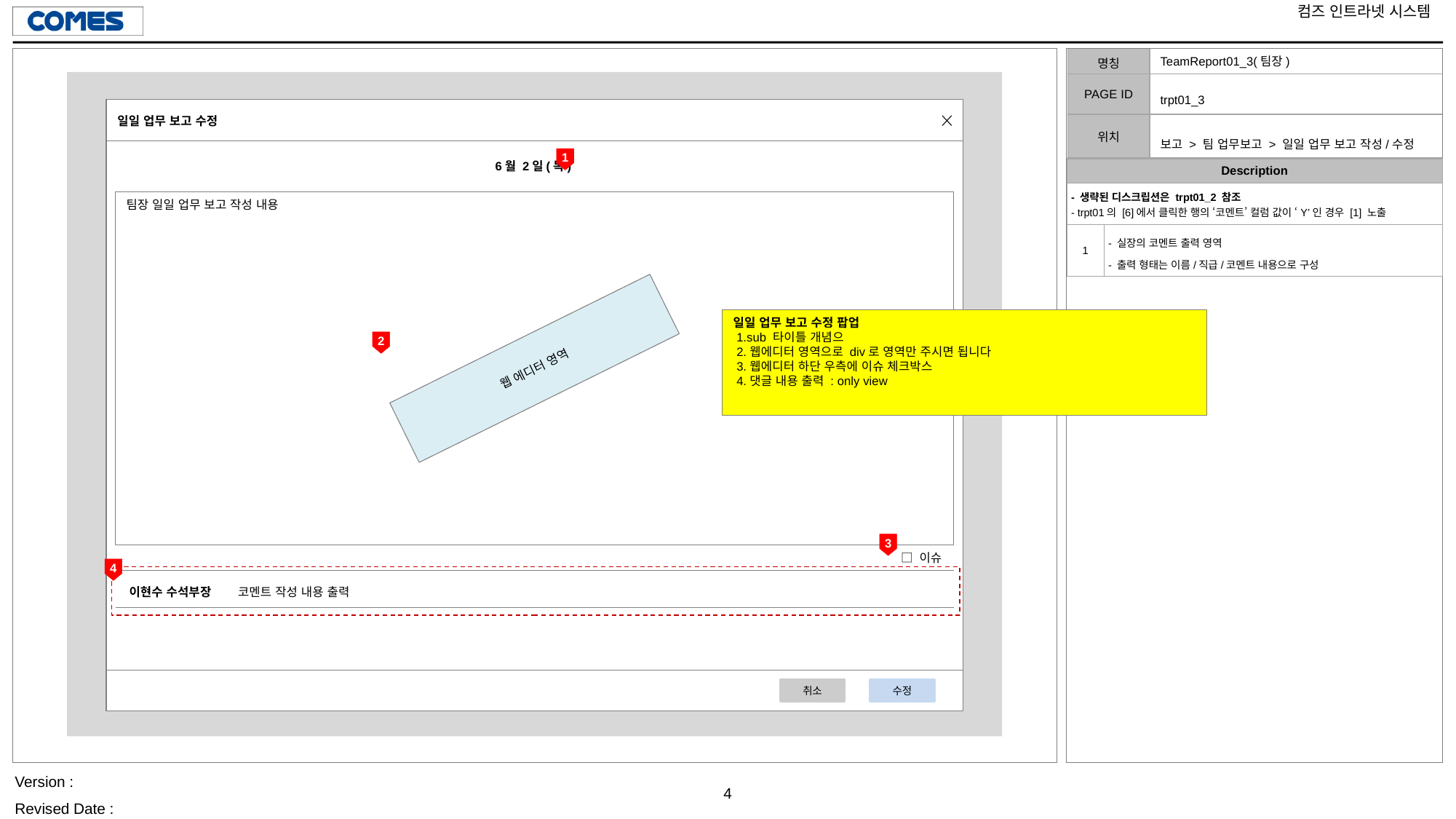

# TeamReport01_3(팀장)

trpt01_3

일일 업무 보고 수정

보고 > 팀 업무보고 > 일일 업무 보고 작성/수정
1
6월 2일(목)
| Description |  |
| --- | --- |
| - 생략된 디스크립션은 trpt01\_2 참조 - trpt01의 [6]에서 클릭한 행의 ‘코멘트’ 컬럼 값이 ‘Y’인 경우 [1] 노출 |  |
| 1 | - 실장의 코멘트 출력 영역 - 출력 형태는 이름/직급/코멘트 내용으로 구성 |
팀장 일일 업무 보고 작성 내용
일일 업무 보고 수정 팝업
 1.sub 타이틀 개념으
 2.웹에디터 영역으로 div로 영역만 주시면 됩니다
 3.웹에디터 하단 우측에 이슈 체크박스
 4.댓글 내용 출력 : only view
2
웹 에디터 영역
3
□ 이슈
4

코멘트 작성 내용 출력
이현수 수석부장
취소
수정